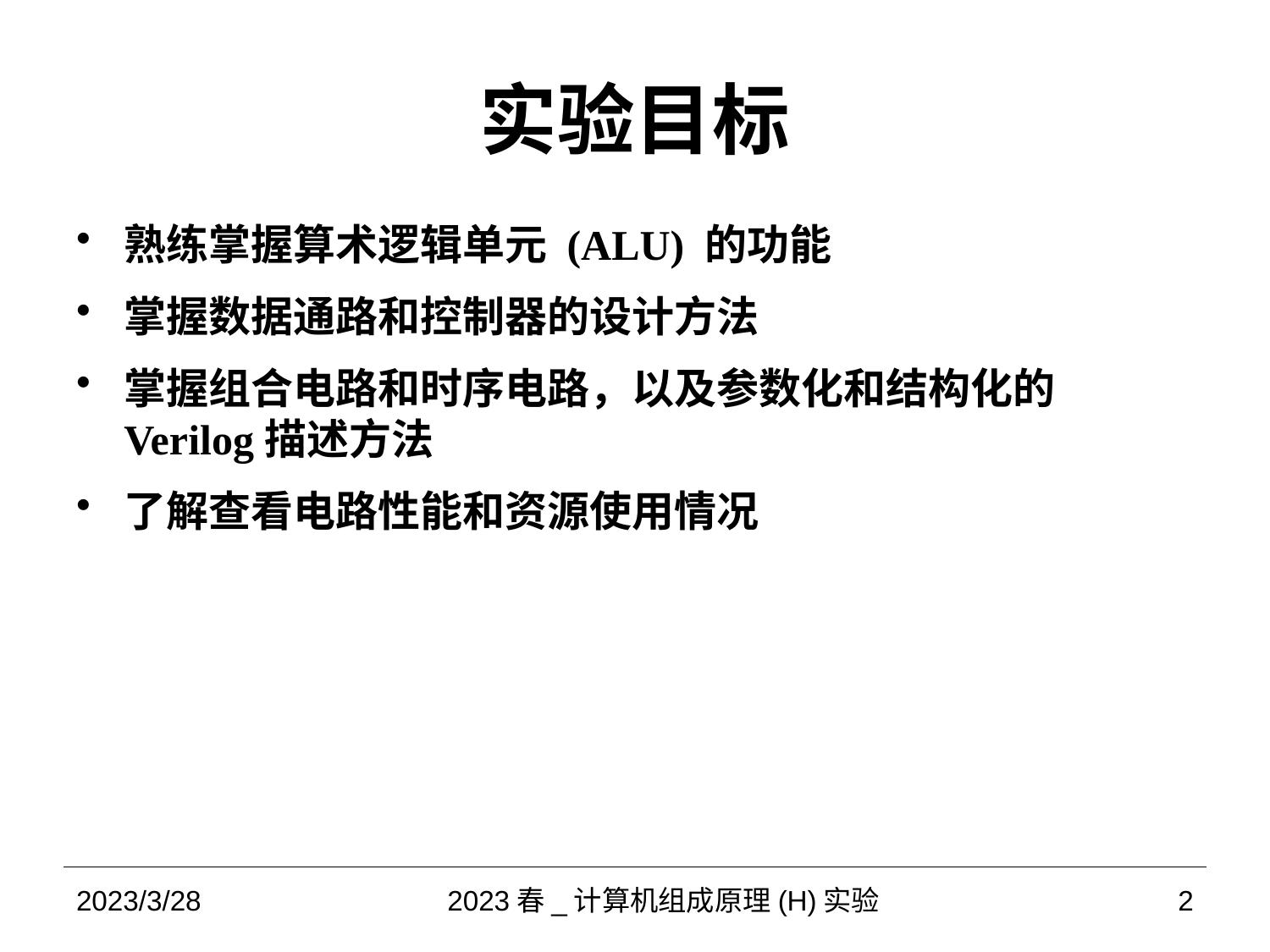

# 实验目标
熟练掌握算术逻辑单元 (ALU) 的功能
掌握数据通路和控制器的设计方法
掌握组合电路和时序电路，以及参数化和结构化的Verilog描述方法
了解查看电路性能和资源使用情况

2023/3/28
2023春_计算机组成原理(H)实验
2